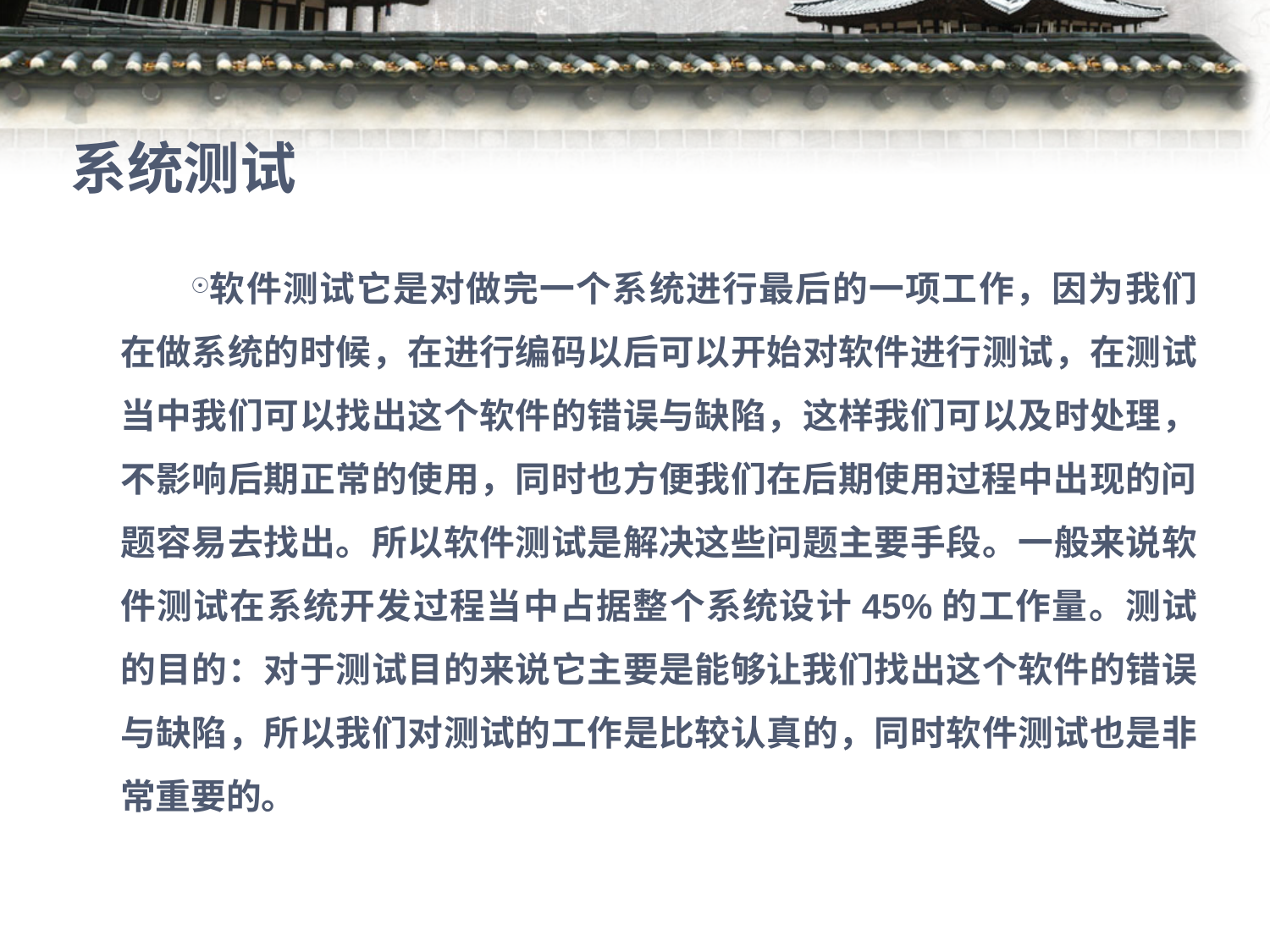

# 系统测试
软件测试它是对做完一个系统进行最后的一项工作，因为我们在做系统的时候，在进行编码以后可以开始对软件进行测试，在测试当中我们可以找出这个软件的错误与缺陷，这样我们可以及时处理，不影响后期正常的使用，同时也方便我们在后期使用过程中出现的问题容易去找出。所以软件测试是解决这些问题主要手段。一般来说软件测试在系统开发过程当中占据整个系统设计45%的工作量。测试的目的：对于测试目的来说它主要是能够让我们找出这个软件的错误与缺陷，所以我们对测试的工作是比较认真的，同时软件测试也是非常重要的。